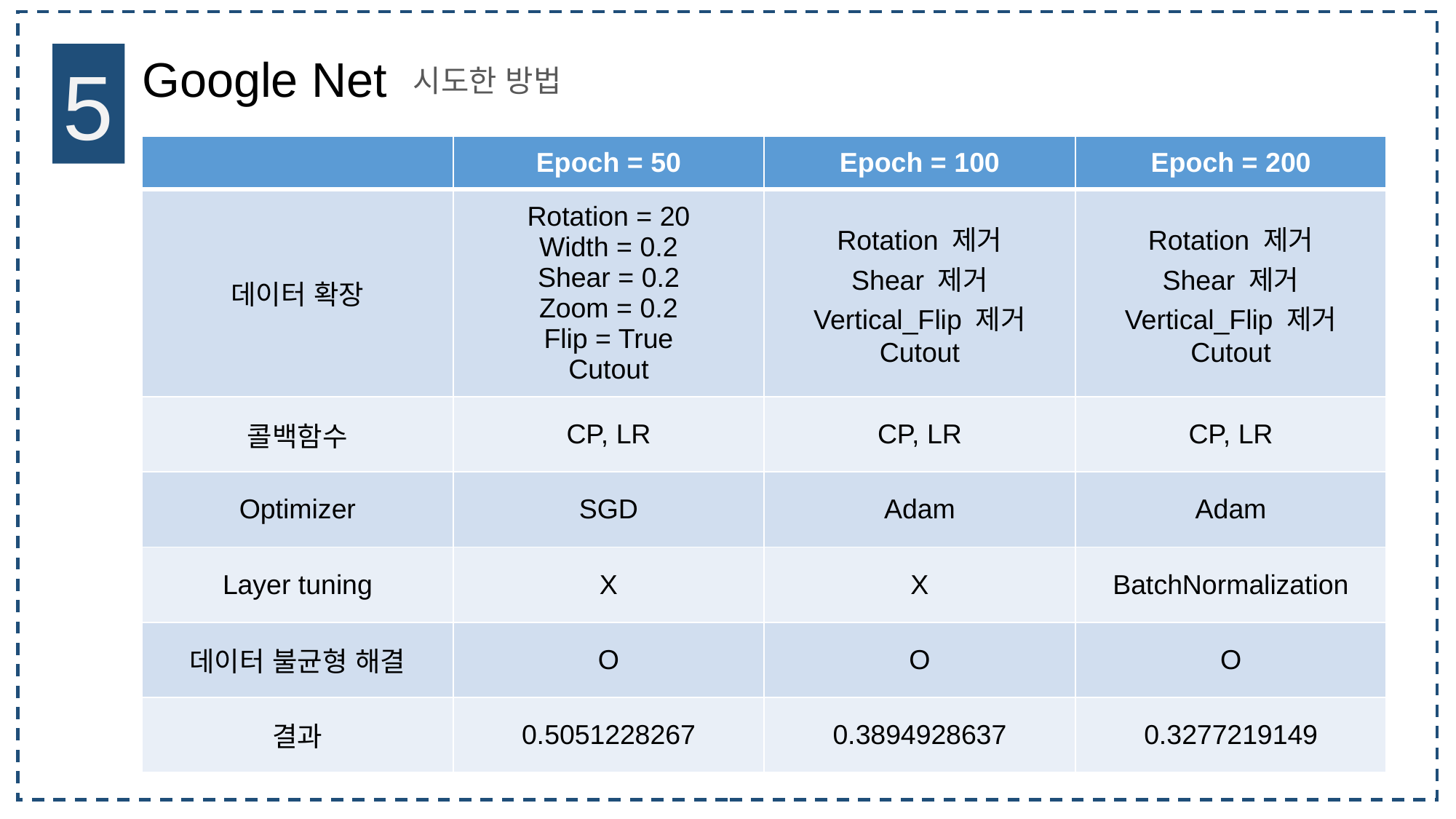

5
Google Net
시도한 방법
|  | Epoch = 50 | Epoch = 100 | Epoch = 200 |
| --- | --- | --- | --- |
| 데이터 확장 | Rotation = 20 Width = 0.2 Shear = 0.2 Zoom = 0.2 Flip = True Cutout | Rotation 제거 Shear 제거 Vertical\_Flip 제거 Cutout | Rotation 제거 Shear 제거 Vertical\_Flip 제거 Cutout |
| 콜백함수 | CP, LR | CP, LR | CP, LR |
| Optimizer | SGD | Adam | Adam |
| Layer tuning | X | X | BatchNormalization |
| 데이터 불균형 해결 | O | O | O |
| 결과 | 0.5051228267 | 0.3894928637 | 0.3277219149 |